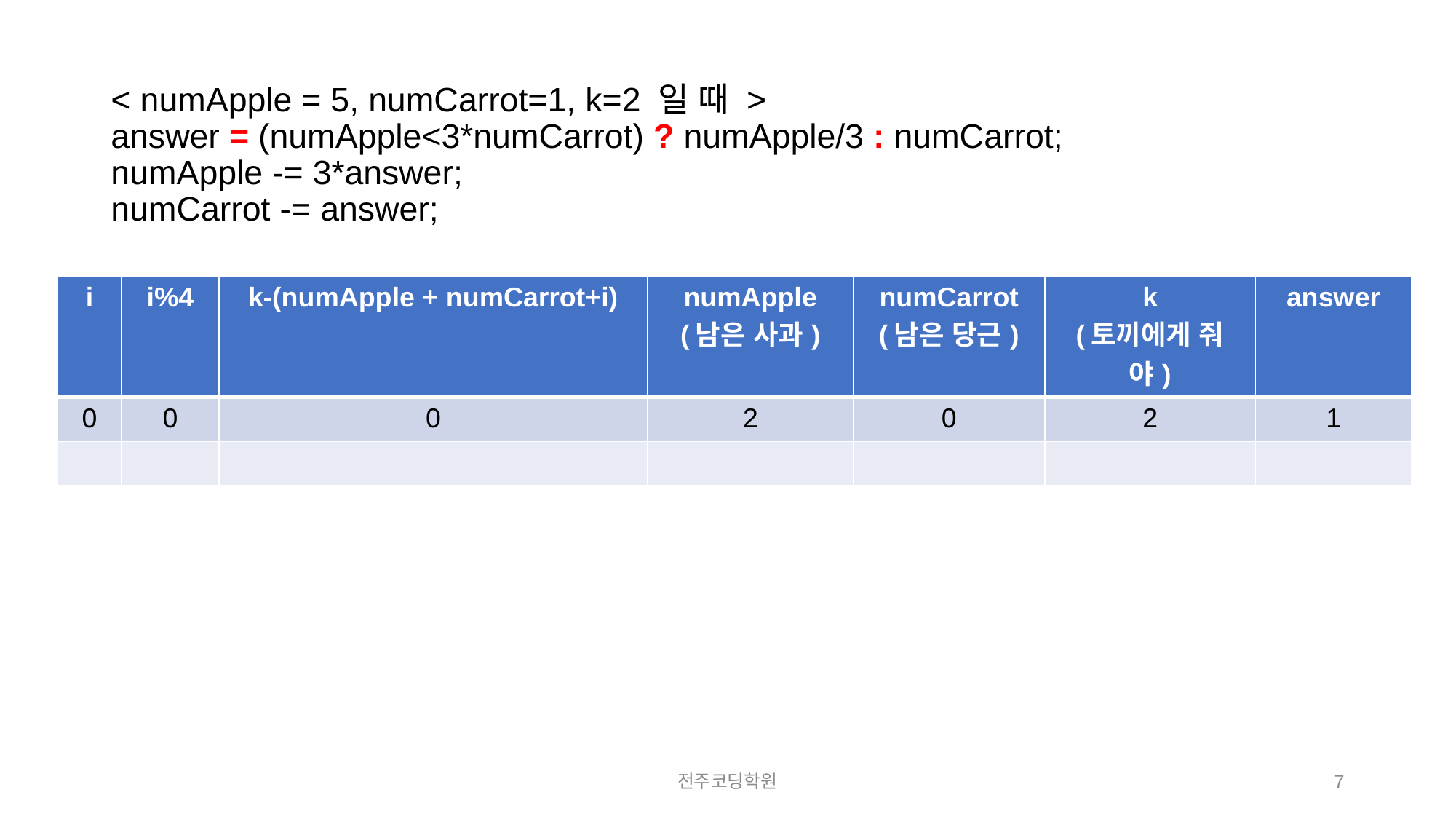

# < numApple = 5, numCarrot=1, k=2 일 때 > answer = (numApple<3*numCarrot) ? numApple/3 : numCarrot; numApple -= 3*answer; numCarrot -= answer;
| i | i%4 | k-(numApple + numCarrot+i) | numApple (남은 사과) | numCarrot (남은 당근) | k (토끼에게 줘야) | answer |
| --- | --- | --- | --- | --- | --- | --- |
| 0 | 0 | 0 | 2 | 0 | 2 | 1 |
|  |  |  |  |  |  |  |
전주코딩학원
7